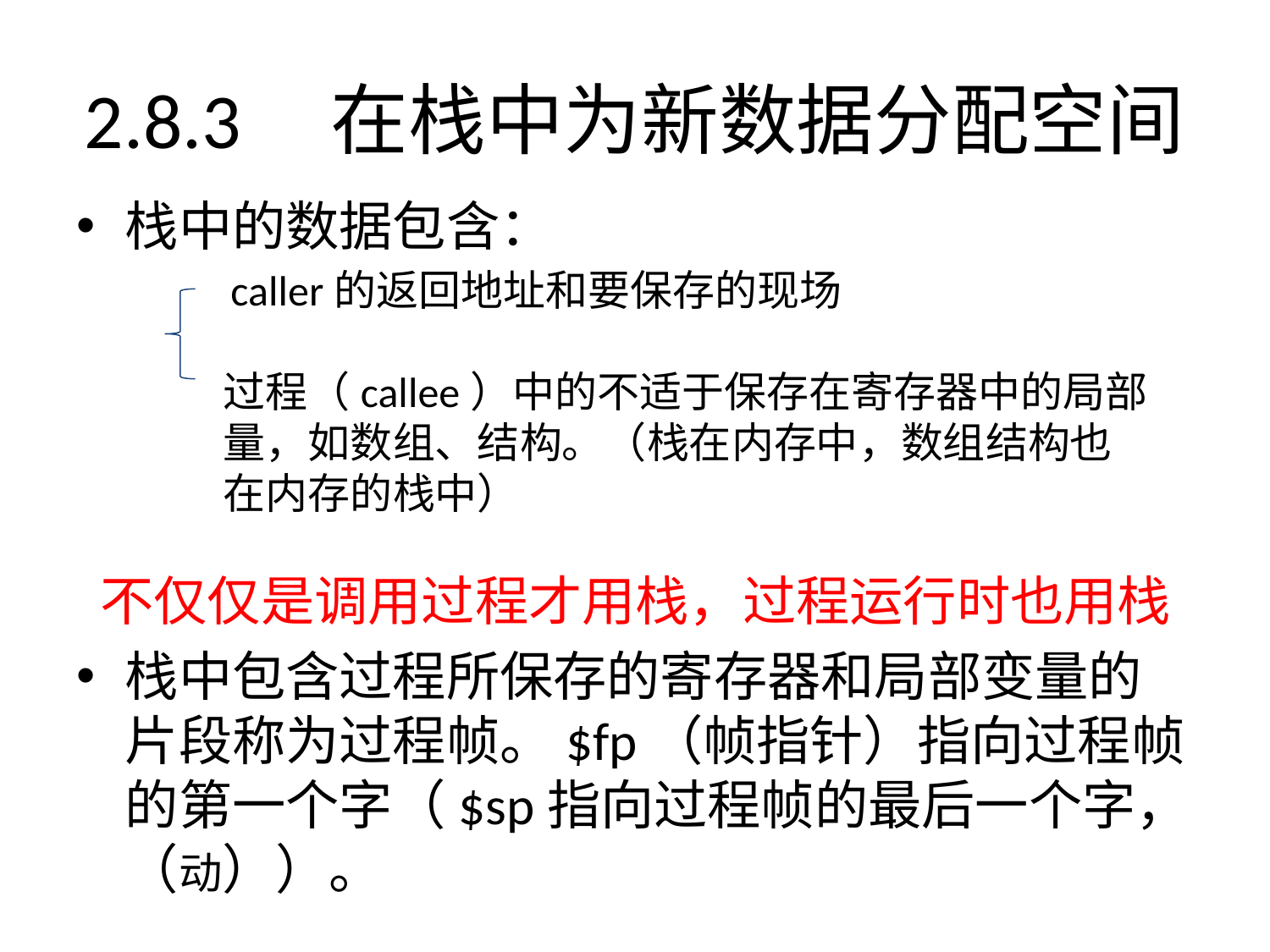

# 2.8.3    在栈中为新数据分配空间
栈中的数据包含：

 不仅仅是调用过程才用栈，过程运行时也用栈
栈中包含过程所保存的寄存器和局部变量的片段称为过程帧。$fp（帧指针）指向过程帧的第一个字（$sp指向过程帧的最后一个字，（动））。
 caller的返回地址和要保存的现场

过程（callee）中的不适于保存在寄存器中的局部量，如数组、结构。（栈在内存中，数组结构也在内存的栈中）